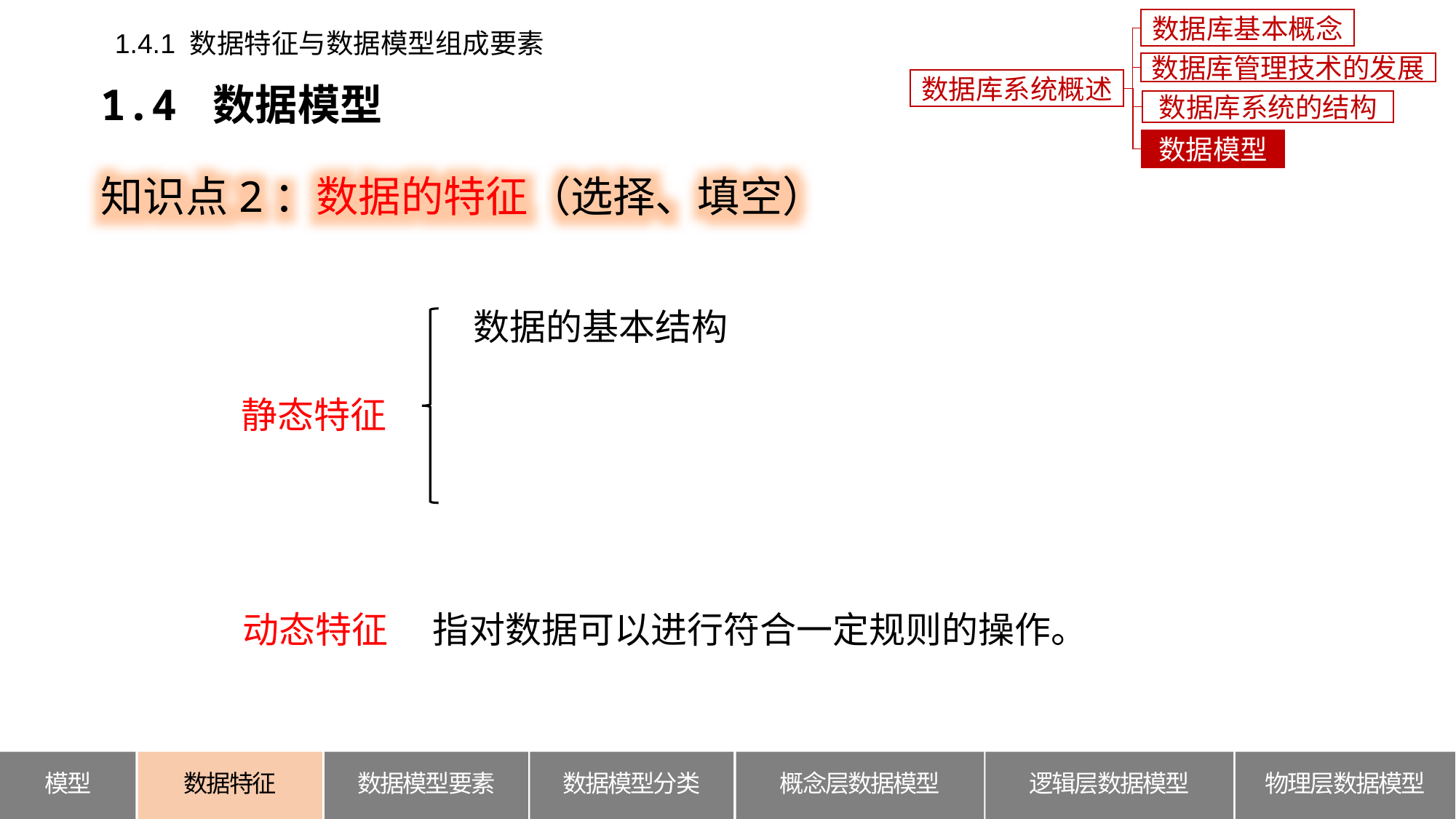

数据库基本概念
1.4.1 数据特征与数据模型组成要素
数据库管理技术的发展
数据库系统概述
1.4 数据模型
数据库系统的结构
知识点2：数据的特征（选择、填空）
数据模型
数据的基本结构

静态特征
动态特征
指对数据可以进行符合一定规则的操作。
模型
数据特征
数据模型要素
数据模型分类
概念层数据模型
逻辑层数据模型
物理层数据模型